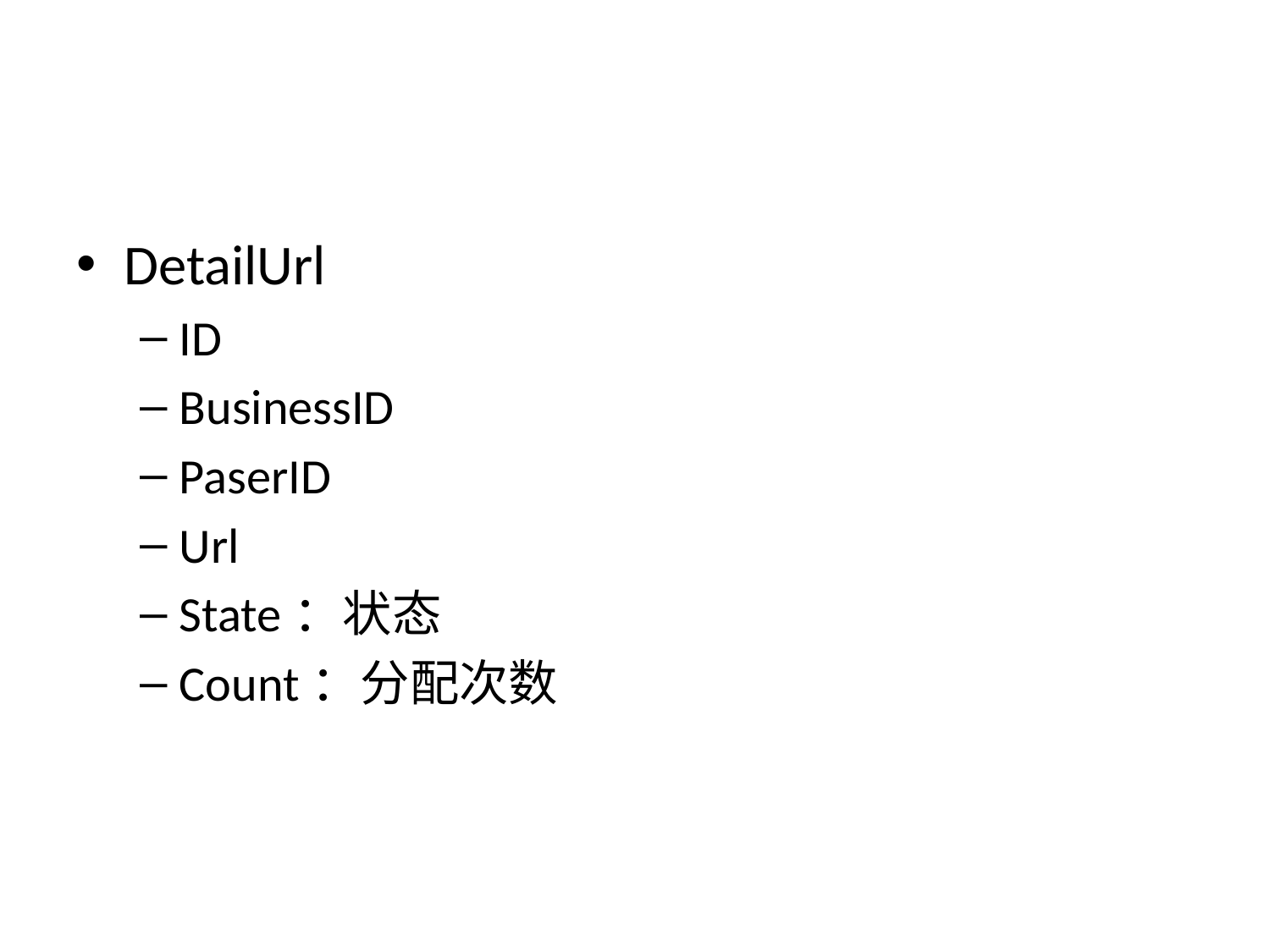

#
DetailUrl
ID
BusinessID
PaserID
Url
State：状态
Count：分配次数